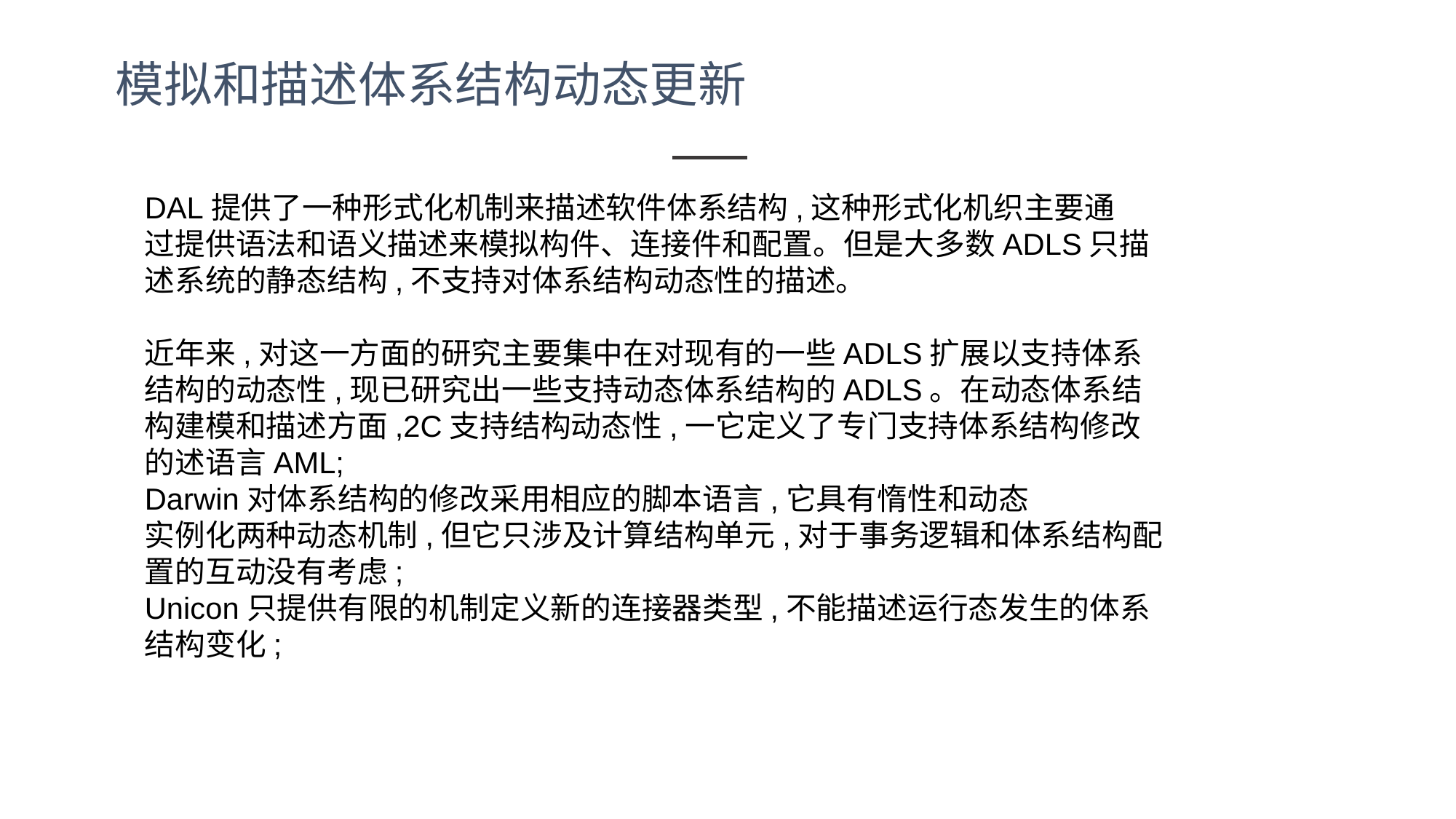

模拟和描述体系结构动态更新
DAL提供了一种形式化机制来描述软件体系结构,这种形式化机织主要通
过提供语法和语义描述来模拟构件、连接件和配置。但是大多数ADLS只描述系统的静态结构,不支持对体系结构动态性的描述。

近年来,对这一方面的研究主要集中在对现有的一些ADLS扩展以支持体系
结构的动态性,现已研究出一些支持动态体系结构的ADLS。在动态体系结构建模和描述方面,2C支持结构动态性,一它定义了专门支持体系结构修改的述语言AML;
Darwin对体系结构的修改采用相应的脚本语言,它具有惰性和动态
实例化两种动态机制,但它只涉及计算结构单元,对于事务逻辑和体系结构配
置的互动没有考虑;
Unicon只提供有限的机制定义新的连接器类型,不能描述运行态发生的体系结构变化;